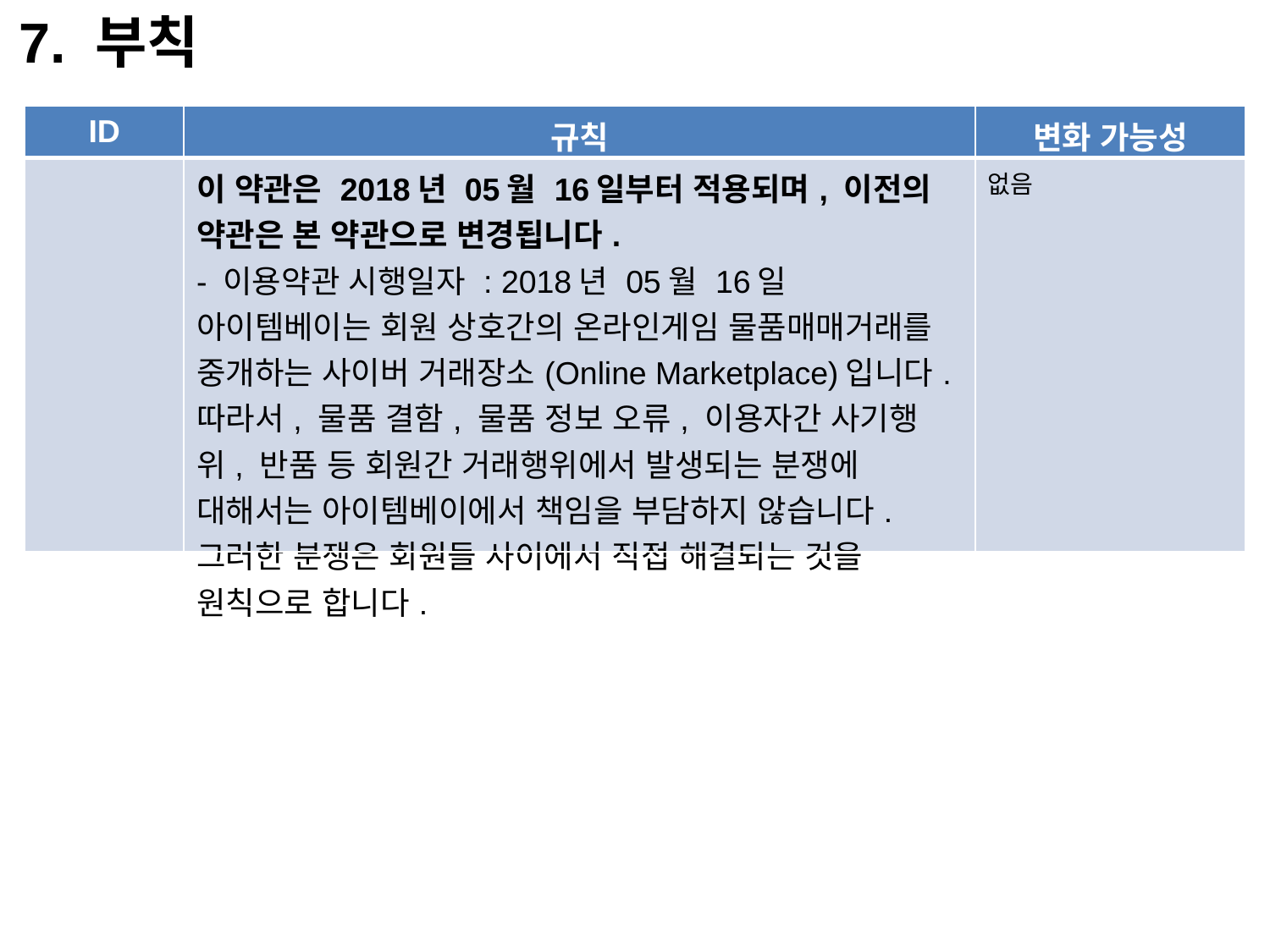

7. 부칙
| ID | 규칙 | 변화 가능성 |
| --- | --- | --- |
|  | 이 약관은 2018년 05월 16일부터 적용되며, 이전의 약관은 본 약관으로 변경됩니다. - 이용약관 시행일자 : 2018년 05월 16일 아이템베이는 회원 상호간의 온라인게임 물품매매거래를 중개하는 사이버 거래장소(Online Marketplace)입니다. 따라서, 물품 결함, 물품 정보 오류, 이용자간 사기행위, 반품 등 회원간 거래행위에서 발생되는 분쟁에 대해서는 아이템베이에서 책임을 부담하지 않습니다. 그러한 분쟁은 회원들 사이에서 직접 해결되는 것을 원칙으로 합니다. | 없음 |